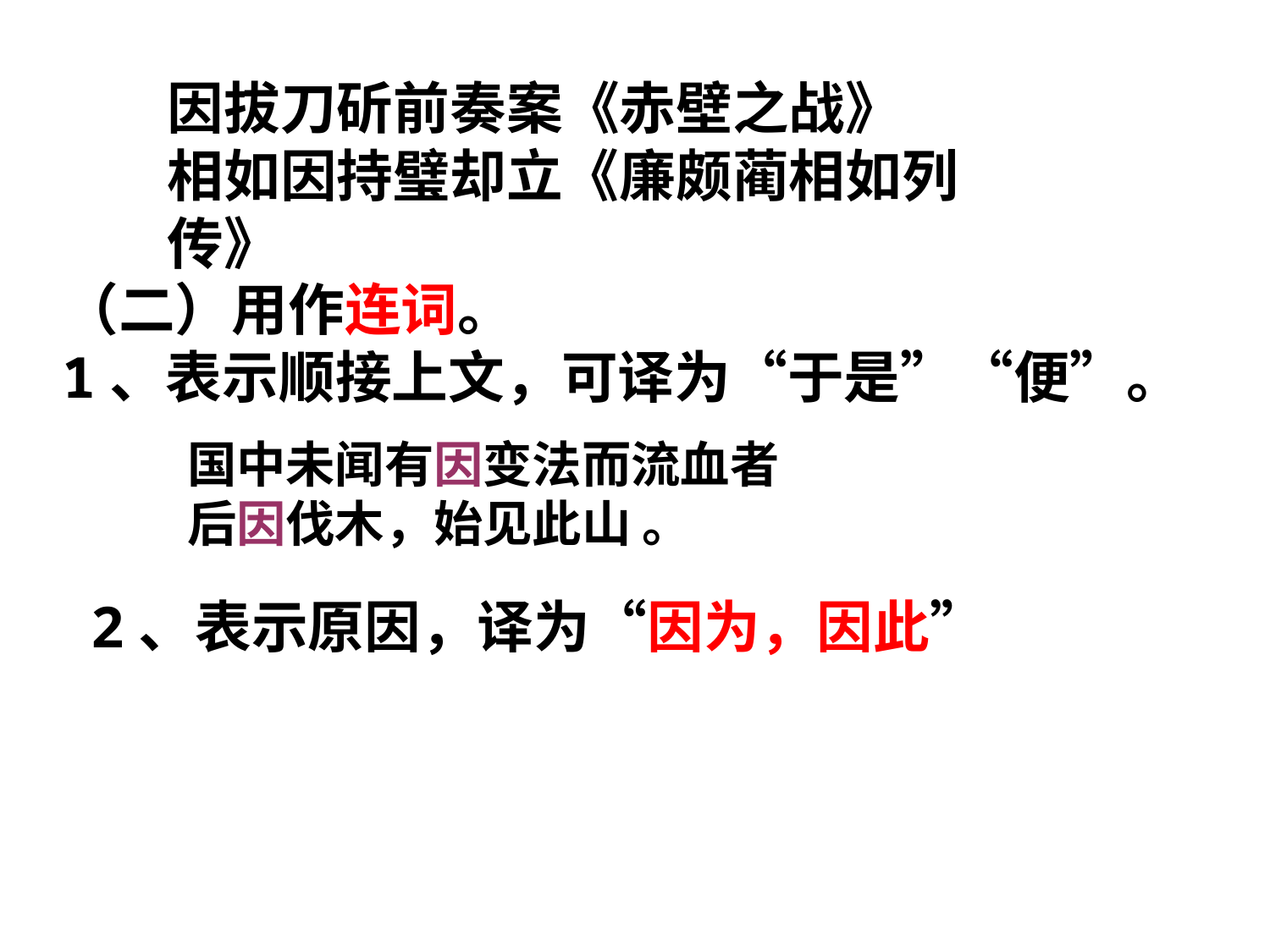

因拔刀斫前奏案《赤壁之战》
相如因持璧却立《廉颇蔺相如列传》
（二）用作连词。
1、表示顺接上文，可译为“于是”“便”。
国中未闻有因变法而流血者
后因伐木，始见此山 。
2、表示原因，译为“因为，因此”